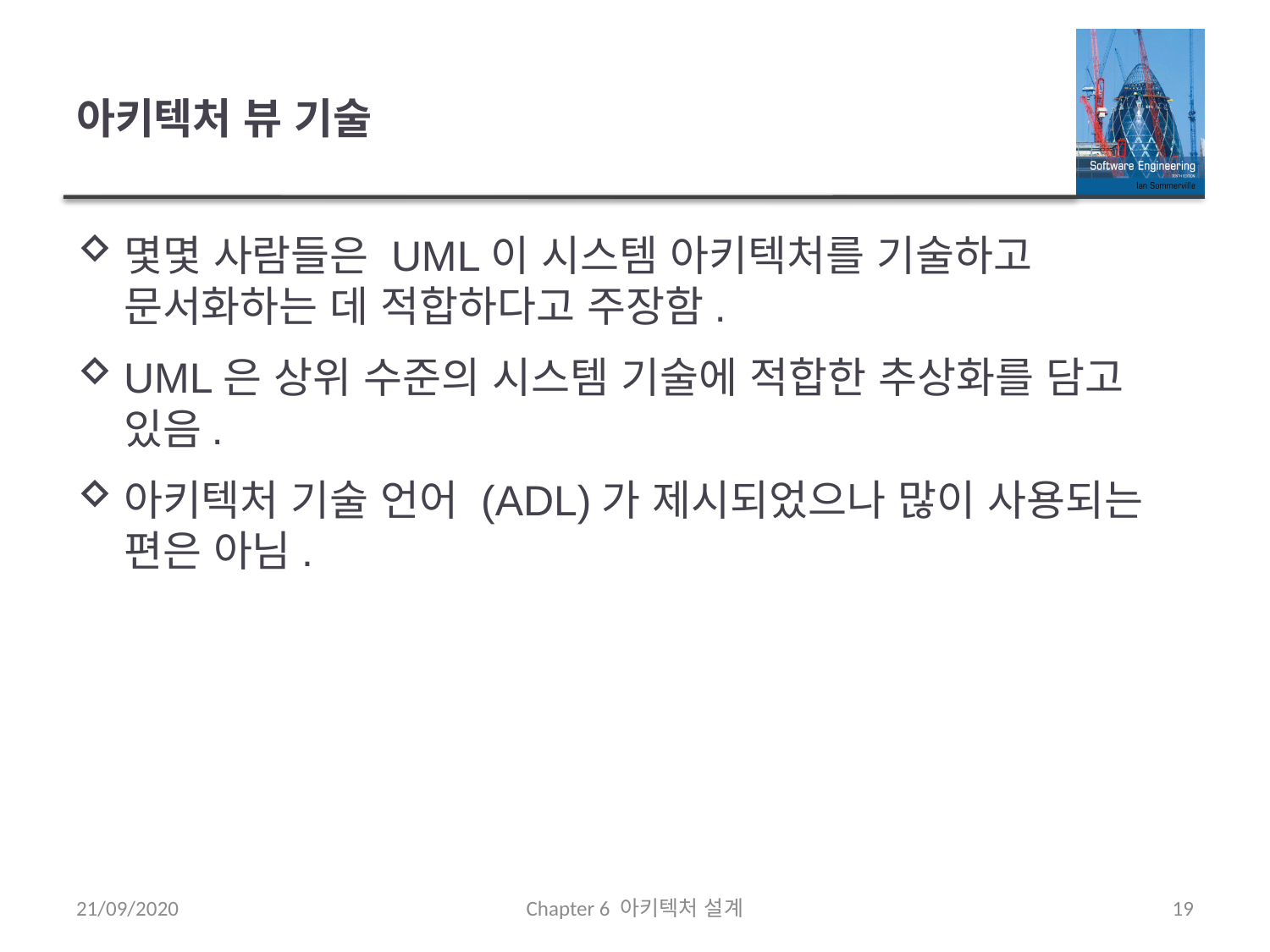

# 아키텍처 뷰 기술
몇몇 사람들은 UML이 시스템 아키텍처를 기술하고 문서화하는 데 적합하다고 주장함.
UML은 상위 수준의 시스템 기술에 적합한 추상화를 담고 있음.
아키텍처 기술 언어 (ADL)가 제시되었으나 많이 사용되는 편은 아님.

21/09/2020
Chapter 6 아키텍처 설계
19